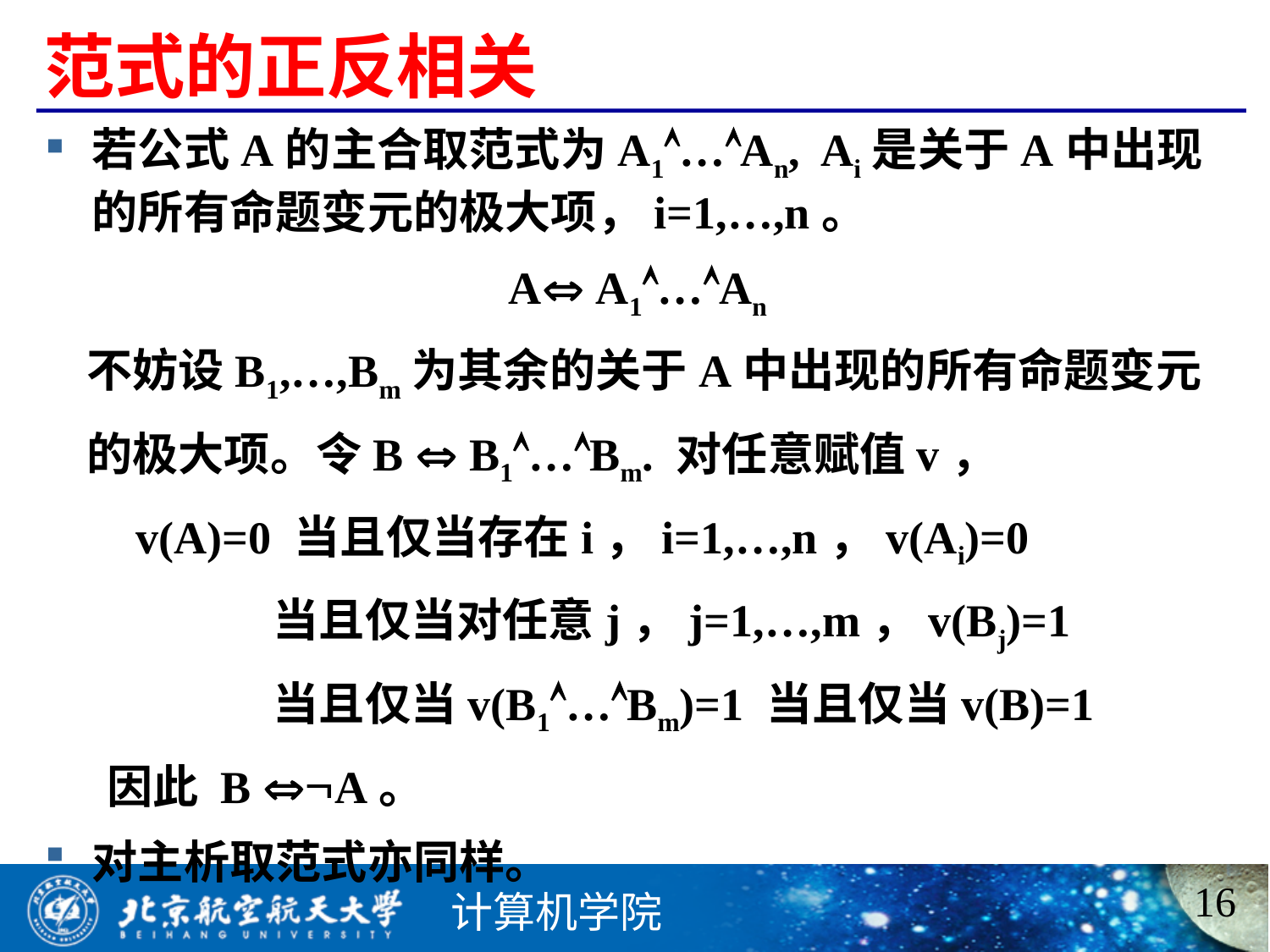

# 范式的正反相关
若公式A的主合取范式为A1∧…∧An,  Ai是关于A中出现的所有命题变元的极大项，i=1,…,n。
A⇔ A1∧…∧An
   不妨设B1,…,Bm为其余的关于A中出现的所有命题变元
   的极大项。令B ⇔ B1∧…∧Bm. 对任意赋值v，
        v(A)=0 当且仅当存在i，i=1,…,n，v(Ai)=0
                     当且仅当对任意j，j=1,…,m，v(Bj)=1
                     当且仅当v(B1∧…∧Bm)=1 当且仅当v(B)=1
     因此 B ⇔¬A。
对主析取范式亦同样。